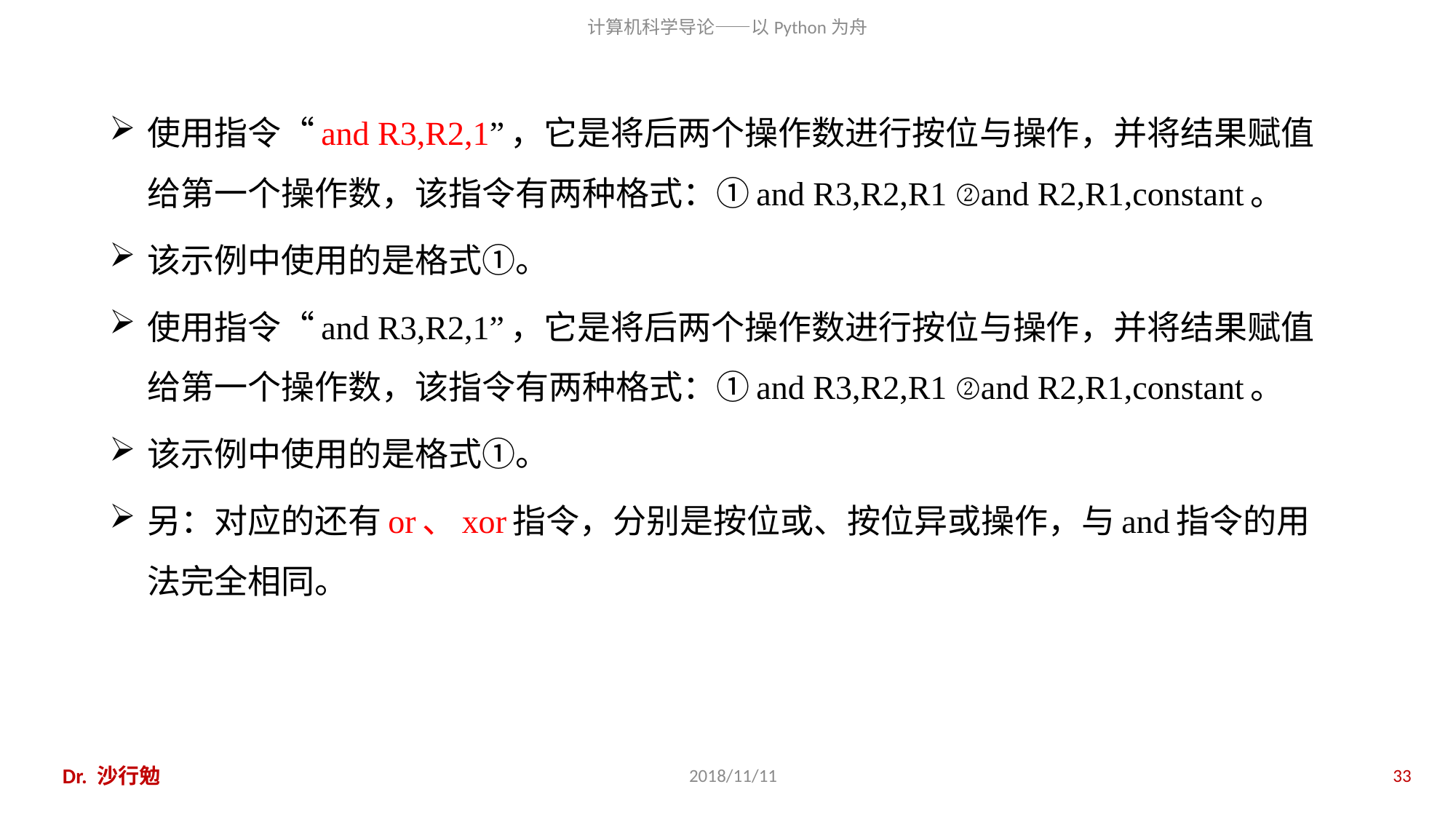

使用指令“and R3,R2,1”，它是将后两个操作数进行按位与操作，并将结果赋值给第一个操作数，该指令有两种格式：①and R3,R2,R1 ②and R2,R1,constant。
该示例中使用的是格式①。
使用指令“and R3,R2,1”，它是将后两个操作数进行按位与操作，并将结果赋值给第一个操作数，该指令有两种格式：①and R3,R2,R1 ②and R2,R1,constant。
该示例中使用的是格式①。
另：对应的还有or、xor指令，分别是按位或、按位异或操作，与and指令的用法完全相同。

Dr. 沙行勉
2018/11/11
33